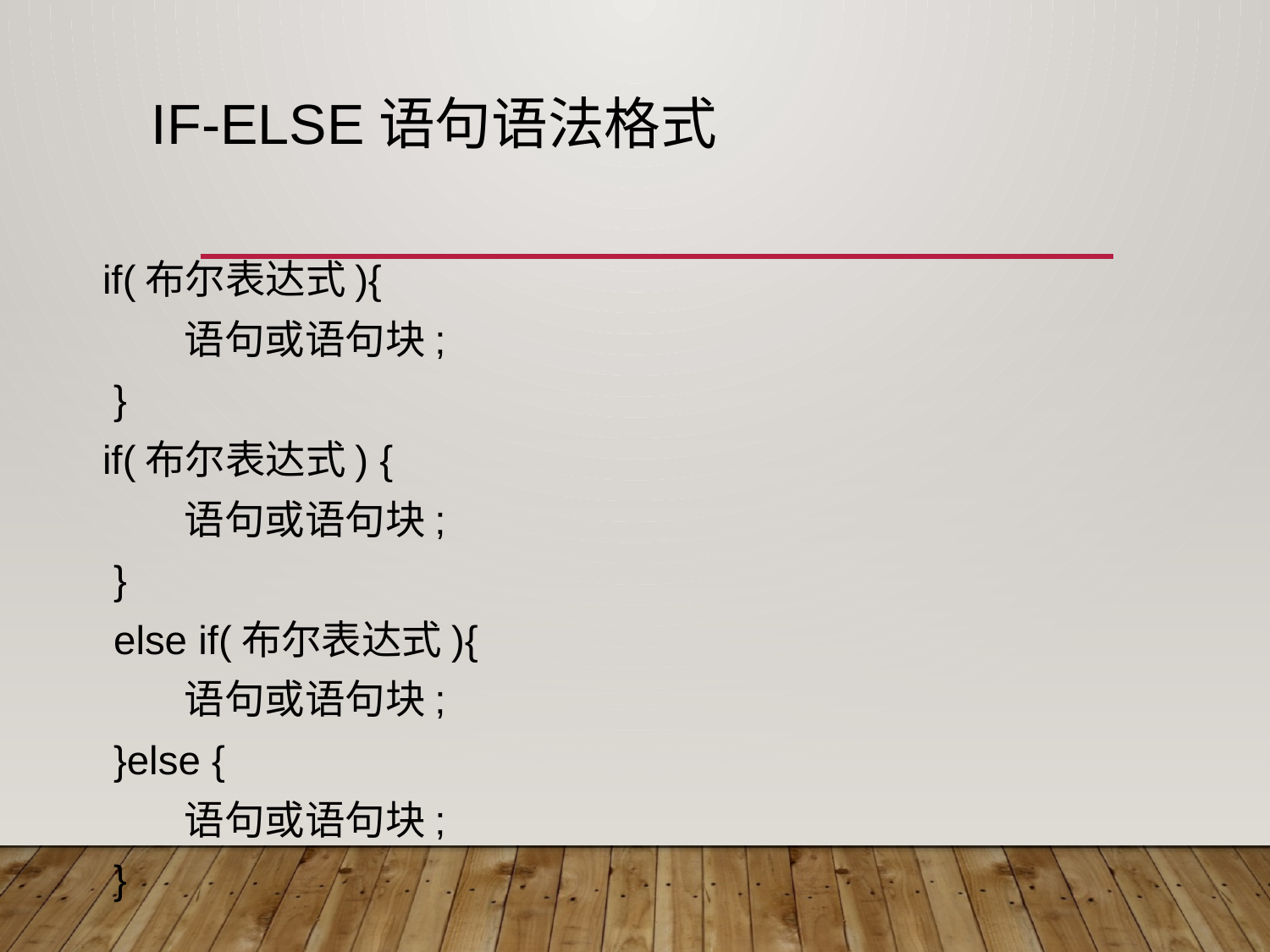

# if-else语句语法格式
		if(布尔表达式){
		        语句或语句块;
		 }
		if(布尔表达式) {
		        语句或语句块;
		 }
		 else if(布尔表达式){
		        语句或语句块;
		 }else {
		        语句或语句块;
		 }